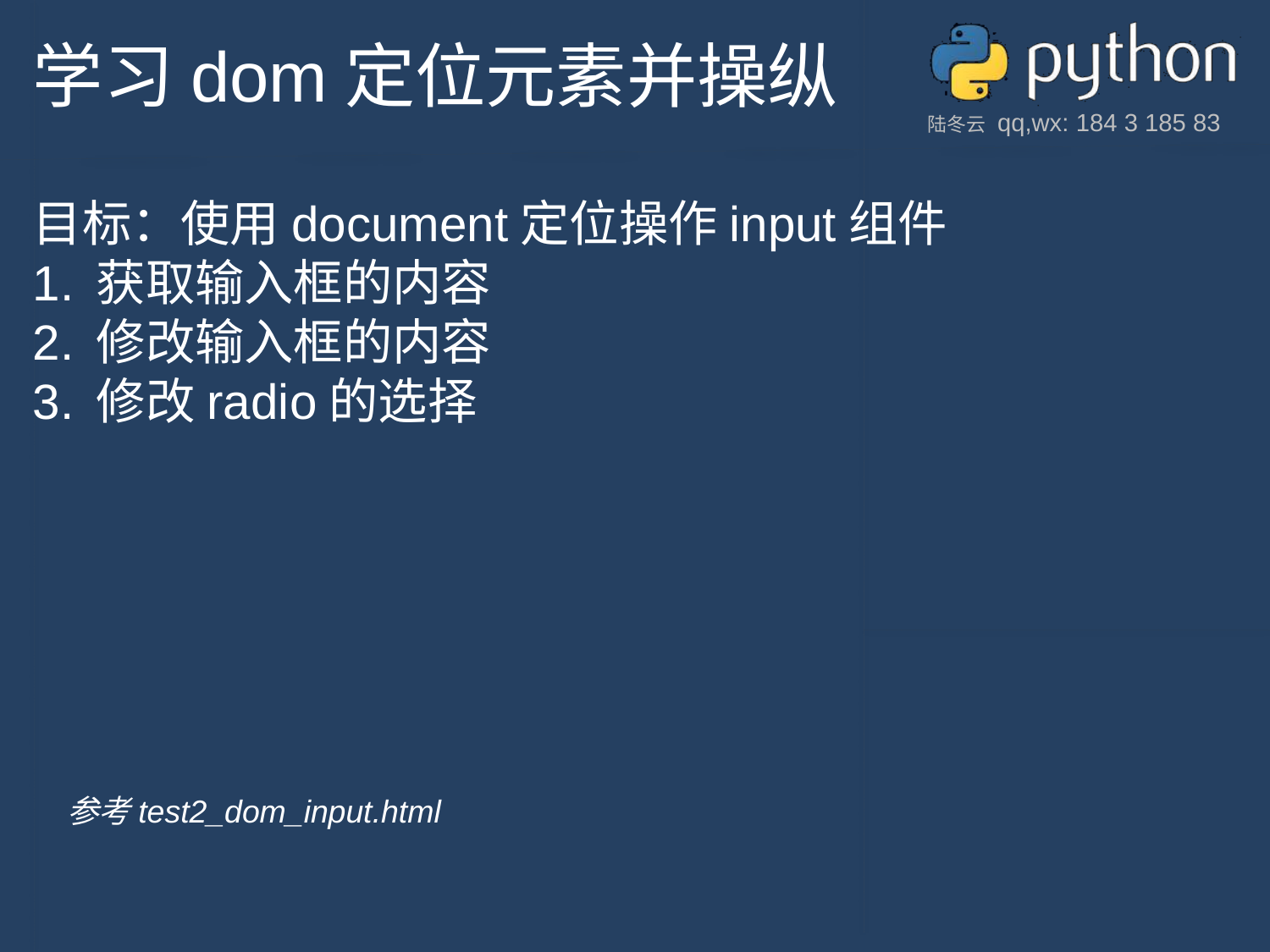

学习dom定位元素并操纵
目标：使用document定位操作input组件
获取输入框的内容
修改输入框的内容
修改radio的选择
参考test2_dom_input.html